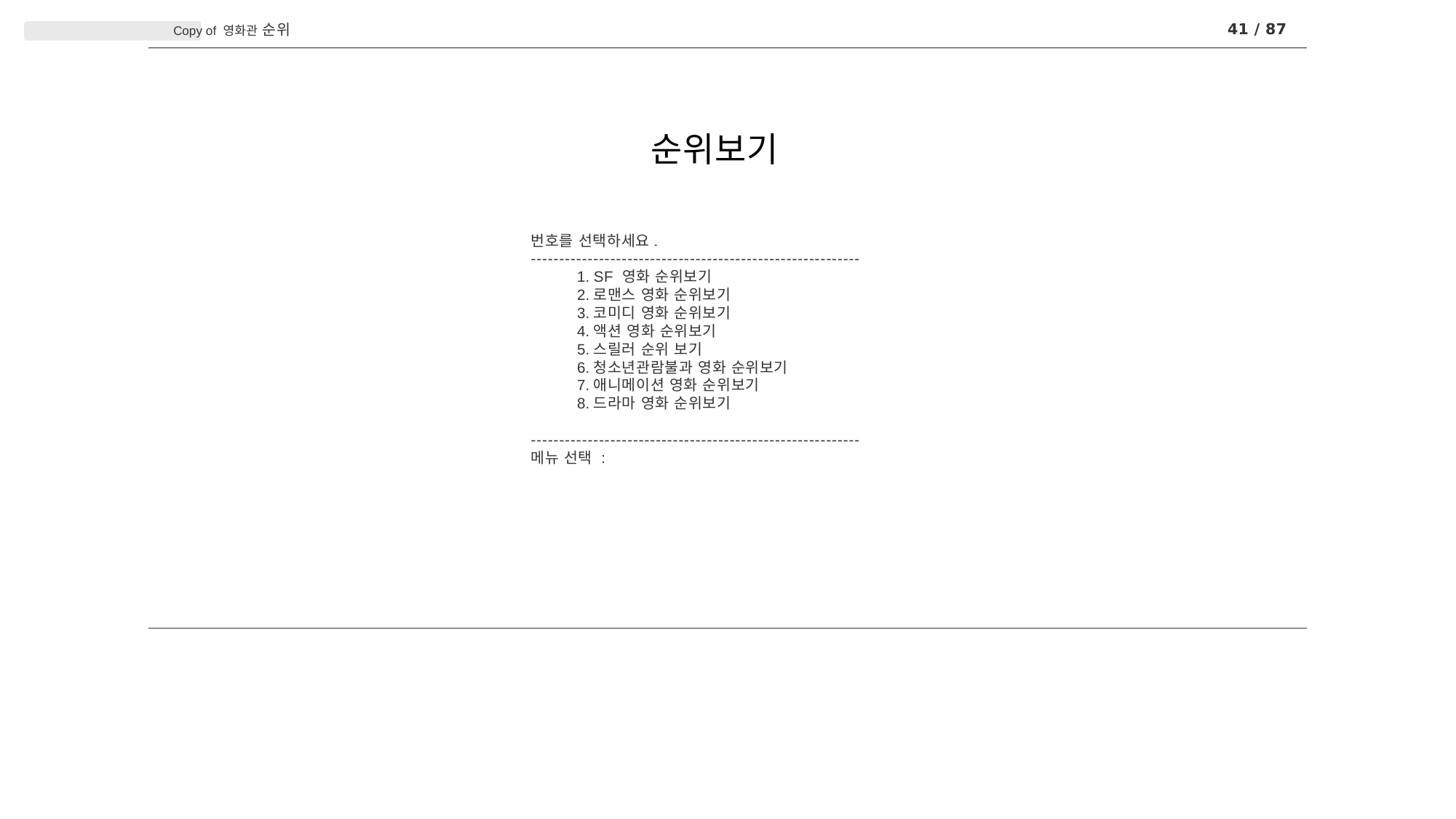

41 / 87
Copy of 영화관 순위

# 순위보기
번호를 선택하세요.
----------------------------------------------------------
SF 영화 순위보기
로맨스 영화 순위보기
코미디 영화 순위보기
액션 영화 순위보기
스릴러 순위 보기
청소년관람불과 영화 순위보기
애니메이션 영화 순위보기
드라마 영화 순위보기

----------------------------------------------------------
메뉴 선택 :